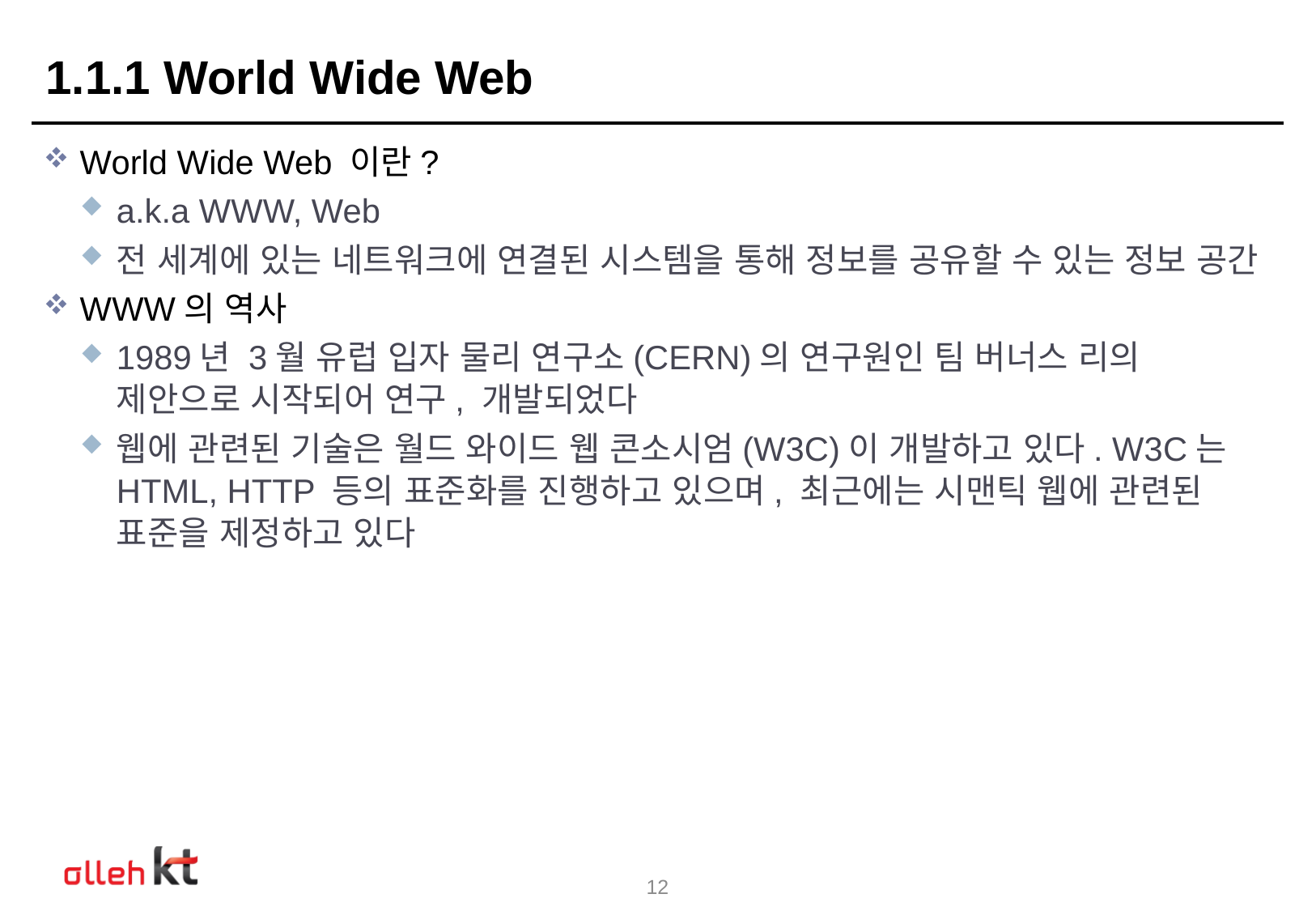

# 1.1.1 World Wide Web
World Wide Web 이란?
a.k.a WWW, Web
전 세계에 있는 네트워크에 연결된 시스템을 통해 정보를 공유할 수 있는 정보 공간
WWW의 역사
1989년 3월 유럽 입자 물리 연구소(CERN)의 연구원인 팀 버너스 리의 제안으로 시작되어 연구, 개발되었다
웹에 관련된 기술은 월드 와이드 웹 콘소시엄(W3C)이 개발하고 있다. W3C는 HTML, HTTP 등의 표준화를 진행하고 있으며, 최근에는 시맨틱 웹에 관련된 표준을 제정하고 있다

12